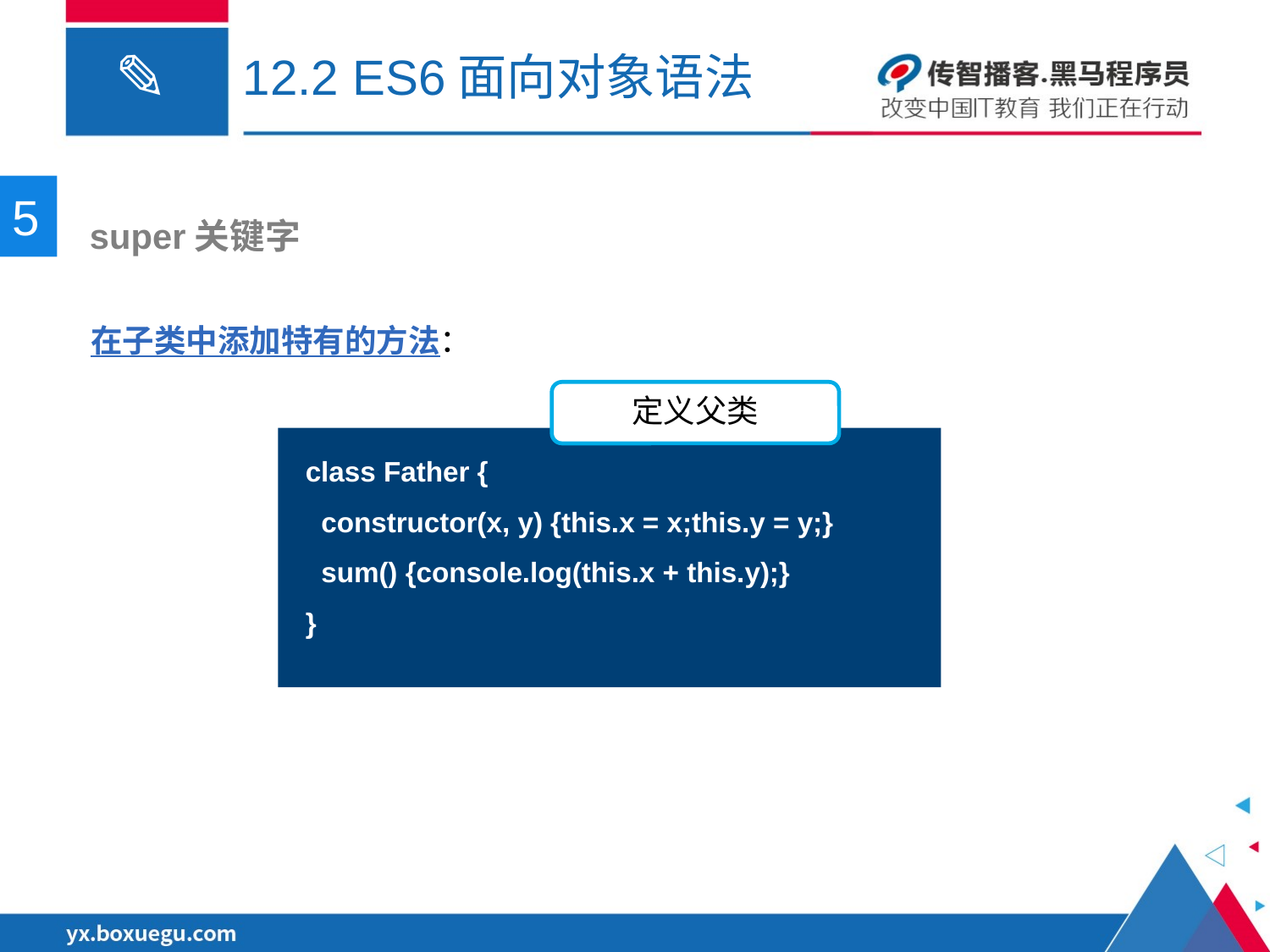

# 12.2 ES6面向对象语法

5
  super关键字
在子类中添加特有的方法：
定义父类

class Father {
  constructor(x, y) {this.x = x;this.y = y;}
  sum() {console.log(this.x + this.y);}
}